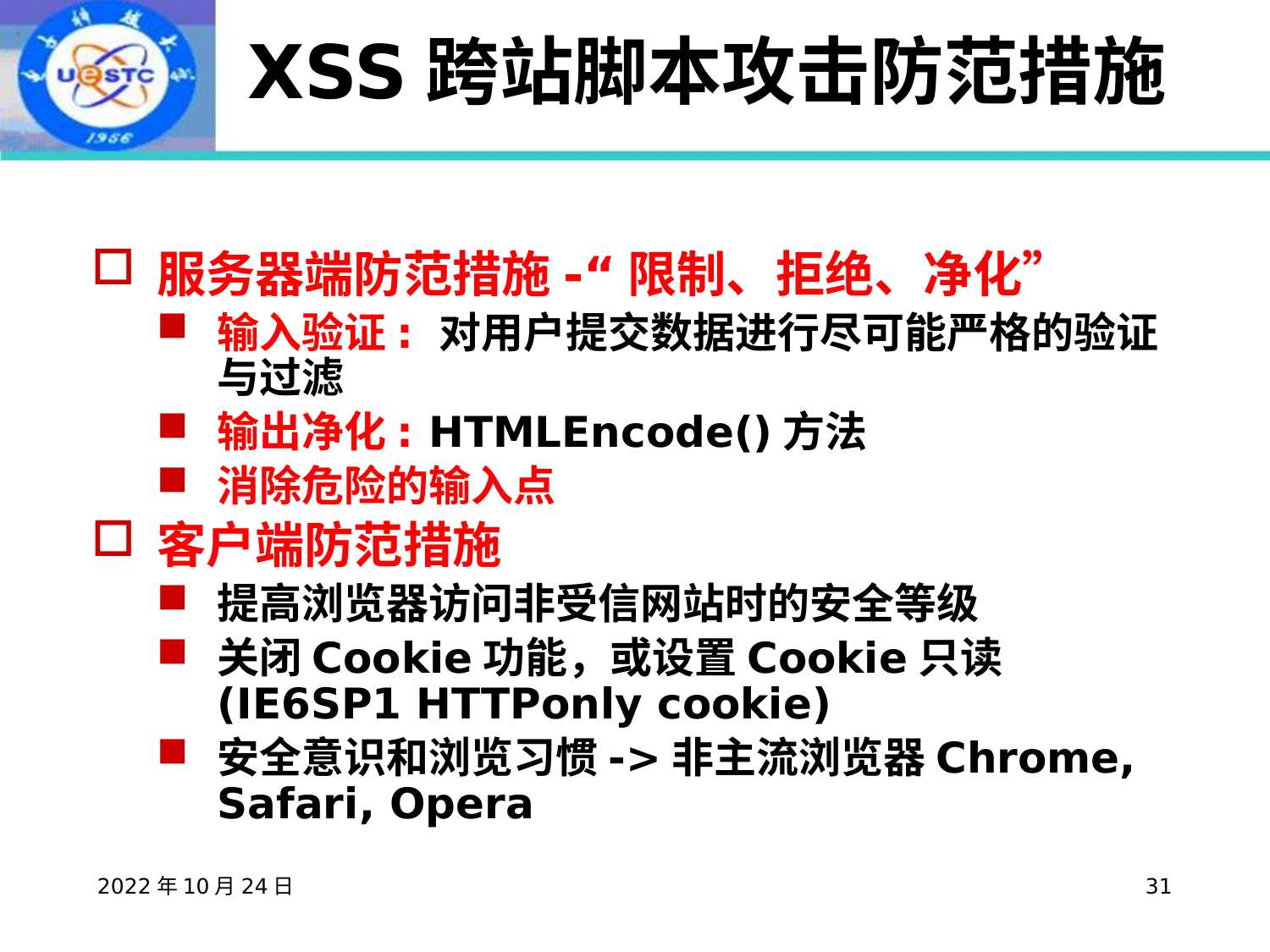

# XSS跨站脚本攻击防范措施
服务器端防范措施-“限制、拒绝、净化”
输入验证: 对用户提交数据进行尽可能严格的验证与过滤
输出净化: HTMLEncode()方法
消除危险的输入点
客户端防范措施
提高浏览器访问非受信网站时的安全等级
关闭Cookie功能，或设置Cookie只读(IE6SP1 HTTPonly cookie)
安全意识和浏览习惯->非主流浏览器Chrome, Safari, Opera
2022年10月24日
31